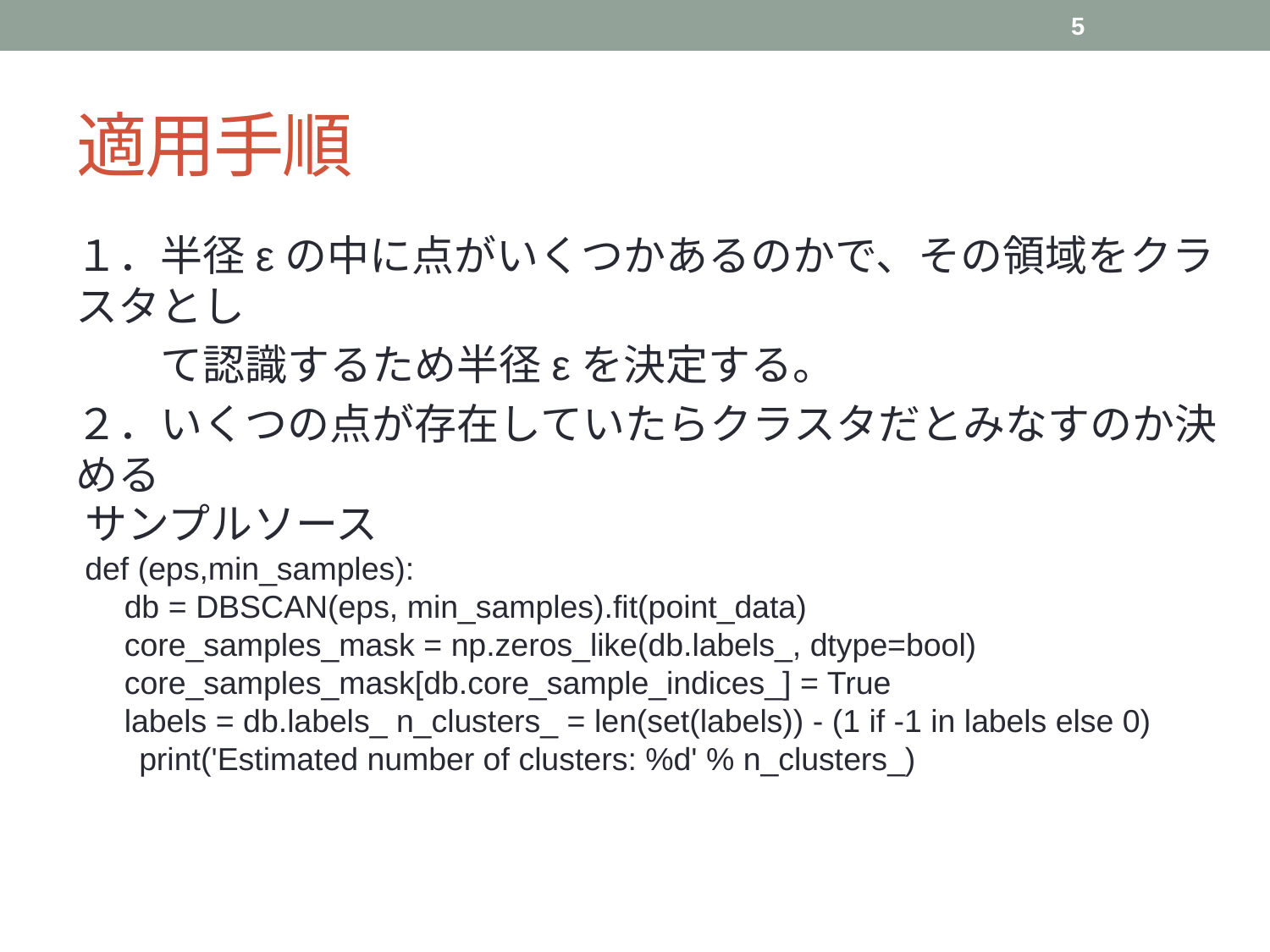

5
# 適用手順
１．半径εの中に点がいくつかあるのかで、その領域をクラスタとし
　　て認識するため半径εを決定する。
２．いくつの点が存在していたらクラスタだとみなすのか決める

サンプルソース
def (eps,min_samples):
　db = DBSCAN(eps, min_samples).fit(point_data)
　core_samples_mask = np.zeros_like(db.labels_, dtype=bool)
　core_samples_mask[db.core_sample_indices_] = True
　labels = db.labels_ n_clusters_ = len(set(labels)) - (1 if -1 in labels else 0)
 　print('Estimated number of clusters: %d' % n_clusters_)